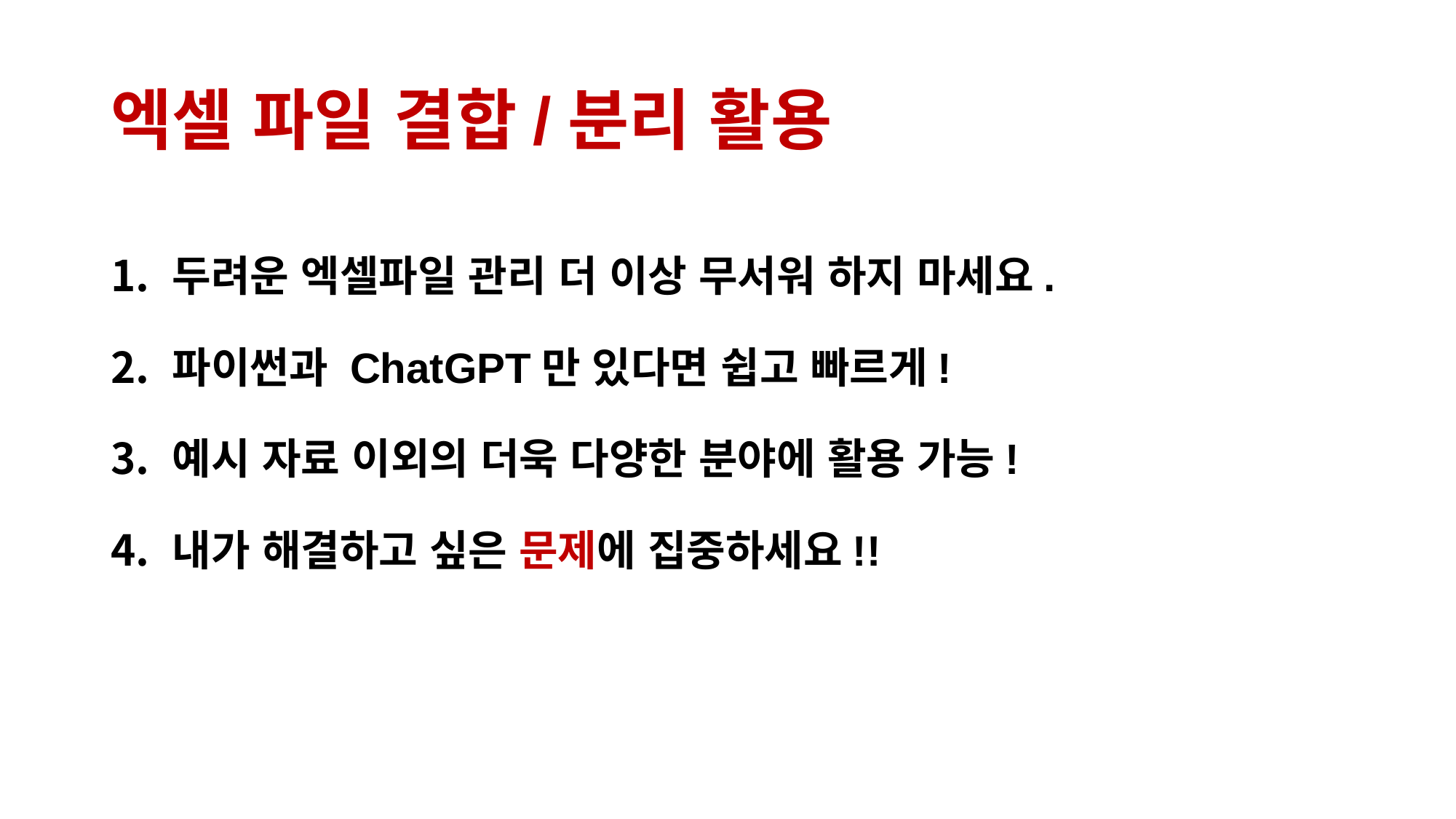

# 엑셀 파일 결합/분리 활용
두려운 엑셀파일 관리 더 이상 무서워 하지 마세요.
파이썬과 ChatGPT만 있다면 쉽고 빠르게!
예시 자료 이외의 더욱 다양한 분야에 활용 가능!
내가 해결하고 싶은 문제에 집중하세요!!